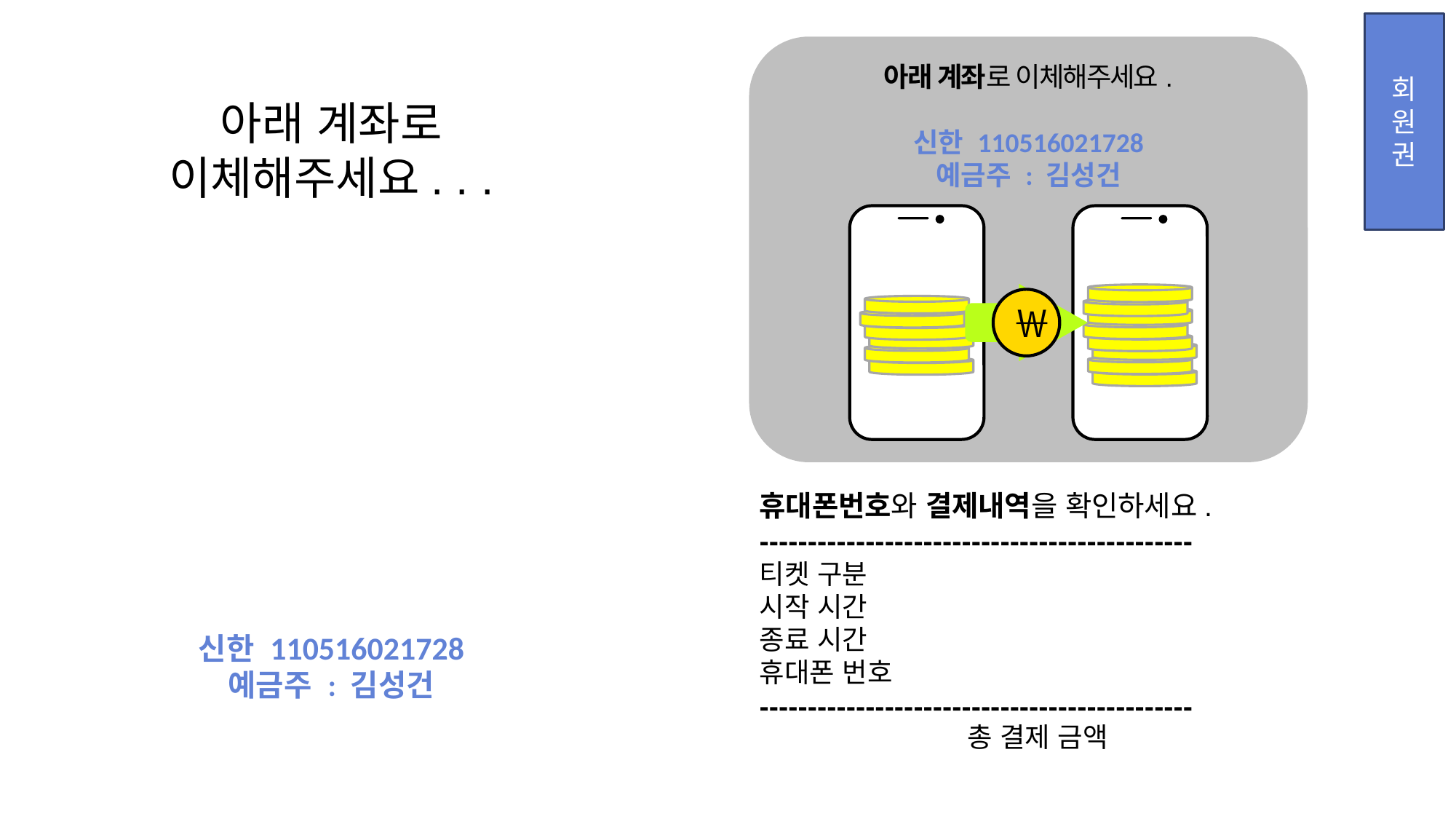

휴대폰번호와 결제내역을 확인하세요.
---------------------------------------------
티켓 구분
시작 시간
종료 시간
휴대폰 번호
---------------------------------------------

아래 계좌로 이체해주세요.

신한 110516021728
예금주 : 김성건

￦

총 결제 금액      9,000
회
원
권
아래 계좌로
이체해주세요. . .

신한 110516021728
예금주 : 김성건